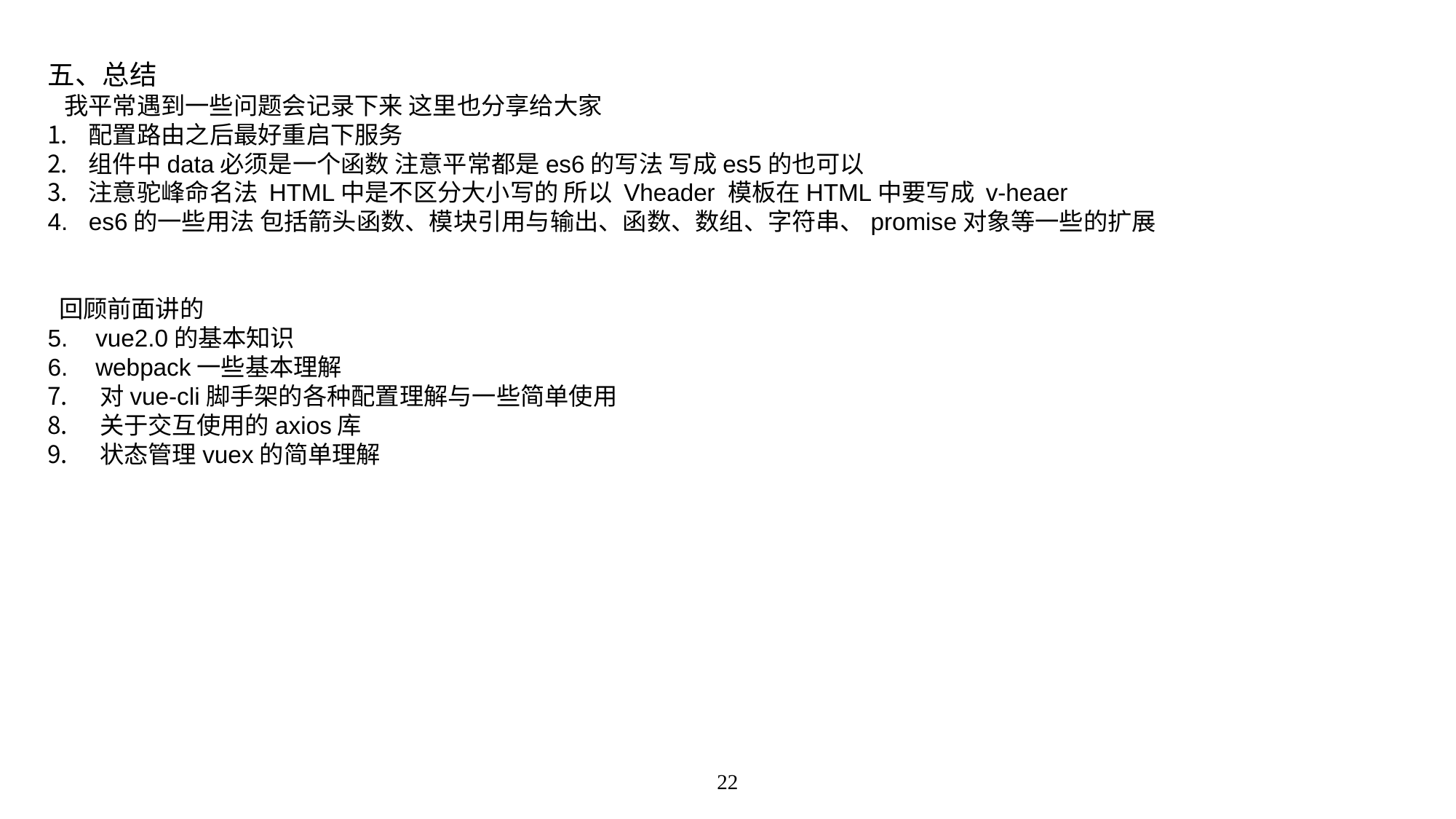

五、总结
  我平常遇到一些问题会记录下来 这里也分享给大家
配置路由之后最好重启下服务
组件中data必须是一个函数 注意平常都是es6的写法 写成es5的也可以
注意驼峰命名法 HTML中是不区分大小写的 所以 Vheader 模板在HTML中要写成 v-heaer
es6的一些用法 包括箭头函数、模块引用与输出、函数、数组、字符串、promise对象等一些的扩展

 回顾前面讲的
 vue2.0的基本知识
 webpack一些基本理解
 对vue-cli脚手架的各种配置理解与一些简单使用
 关于交互使用的axios库
 状态管理vuex的简单理解
22